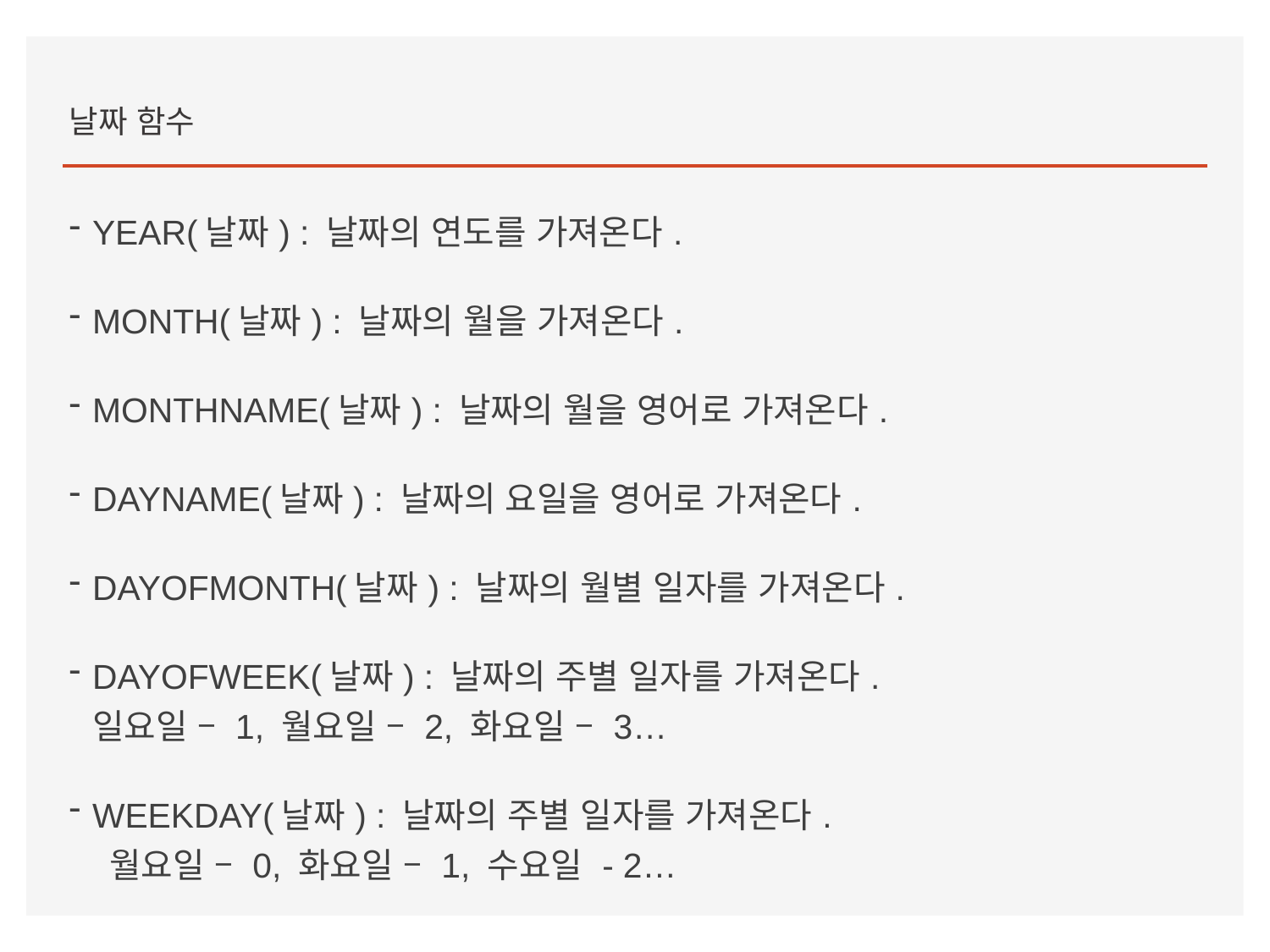

날짜 함수
YEAR(날짜) : 날짜의 연도를 가져온다.
MONTH(날짜) : 날짜의 월을 가져온다.
MONTHNAME(날짜) : 날짜의 월을 영어로 가져온다.
DAYNAME(날짜) : 날짜의 요일을 영어로 가져온다.
DAYOFMONTH(날짜) : 날짜의 월별 일자를 가져온다.
DAYOFWEEK(날짜) : 날짜의 주별 일자를 가져온다.
일요일 – 1, 월요일 – 2, 화요일 – 3…
WEEKDAY(날짜) : 날짜의 주별 일자를 가져온다.
 월요일 – 0, 화요일 – 1, 수요일 - 2…